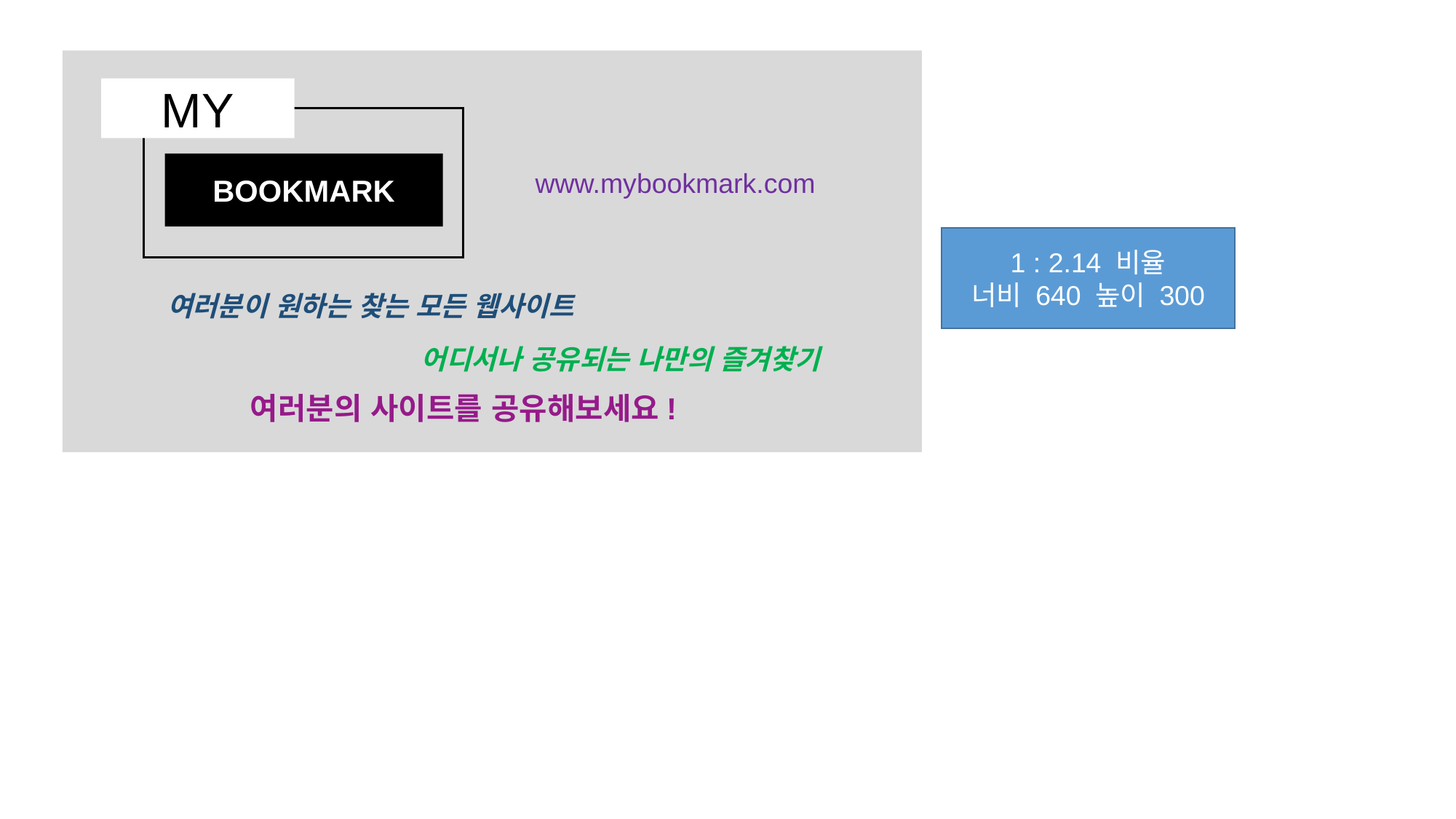

MY

BOOKMARK
www.mybookmark.com
여러분이 원하는 찾는 모든 웹사이트
어디서나 공유되는 나만의 즐겨찾기
여러분의 사이트를 공유해보세요!
1 : 2.14 비율
너비 640 높이 300